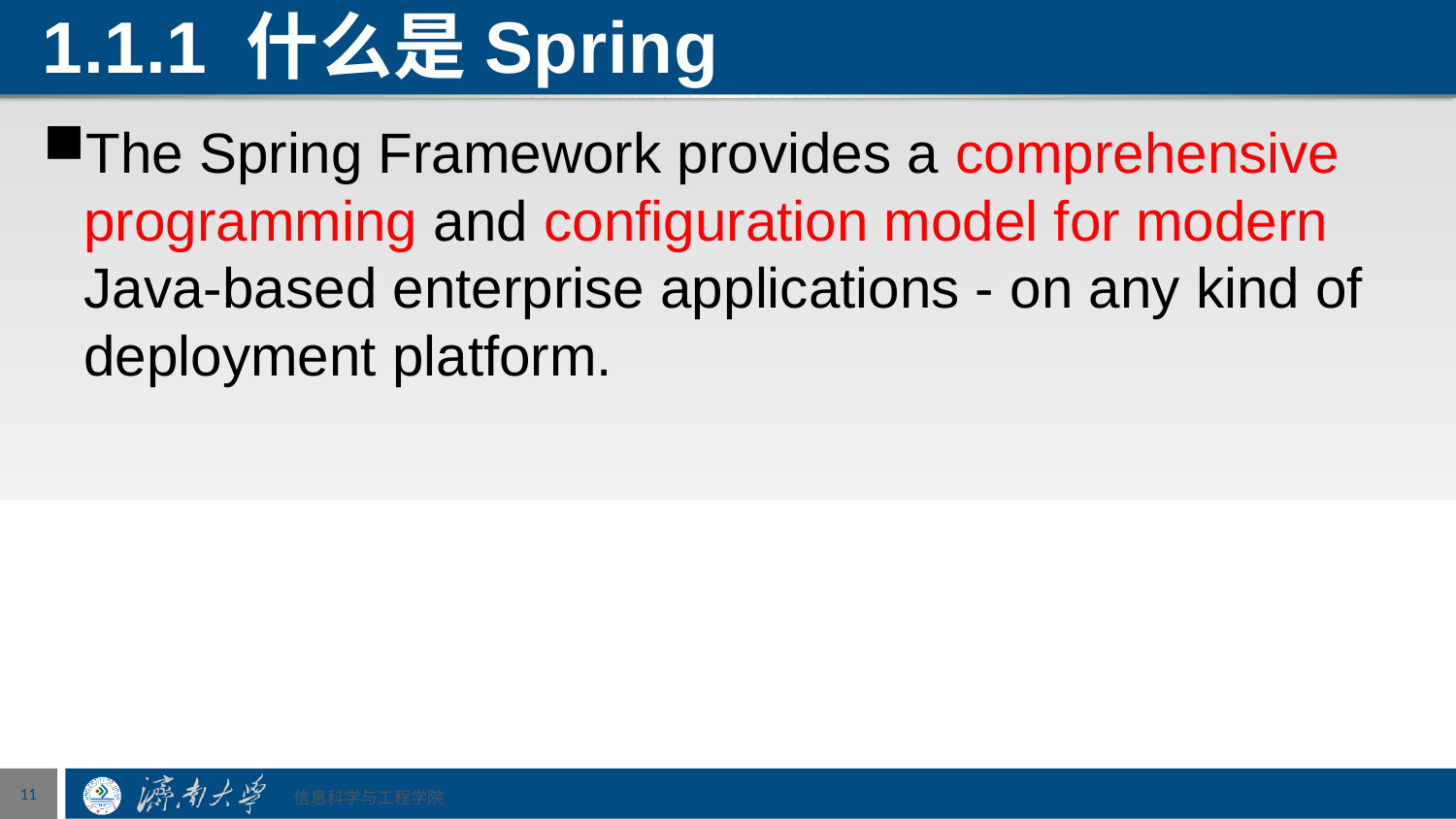

# 1.1.1 什么是Spring
The Spring Framework provides a comprehensive programming and configuration model for modern Java-based enterprise applications - on any kind of deployment platform.